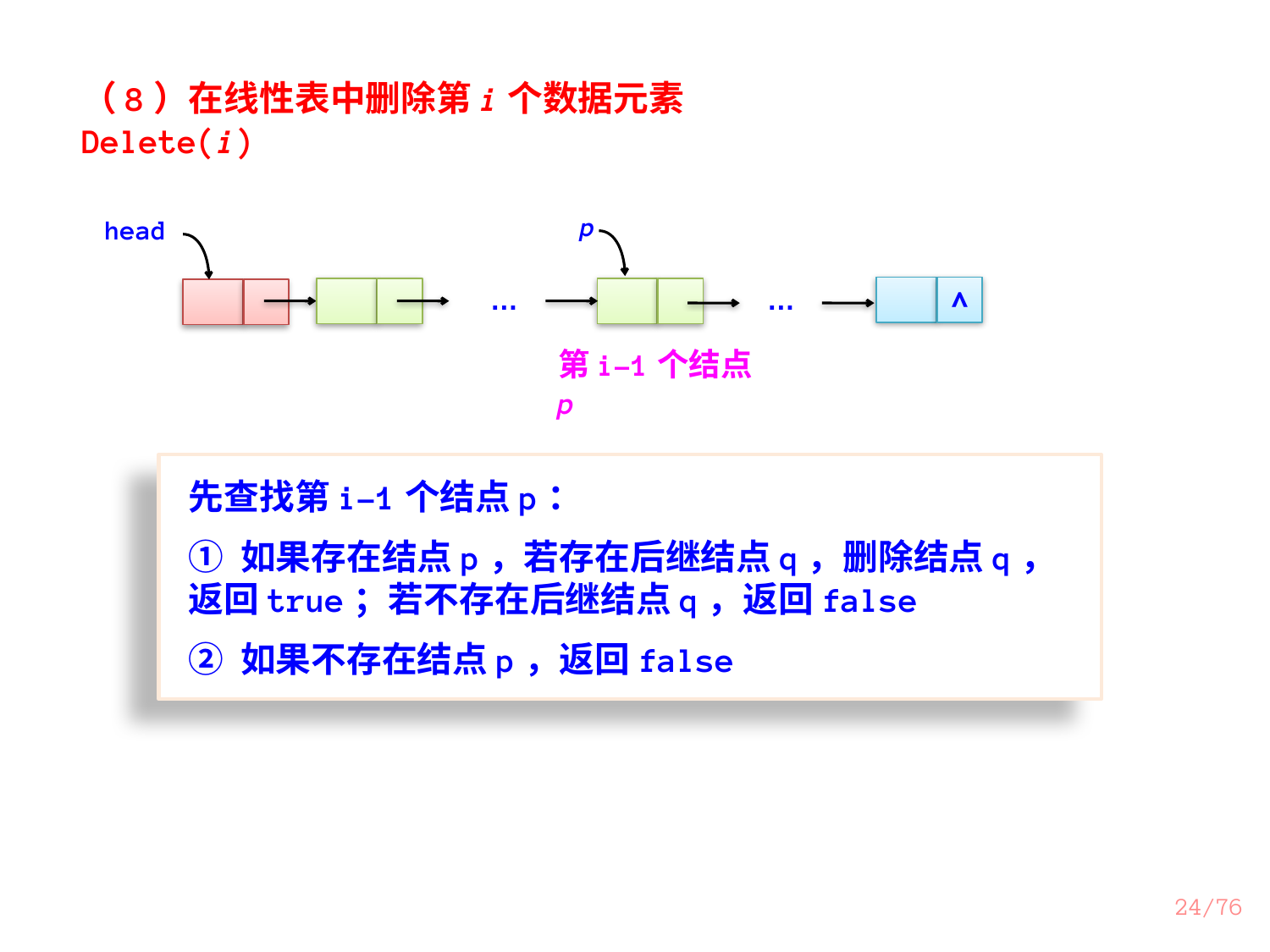

（8）在线性表中删除第i个数据元素Delete(i)
p

第i-1个结点p
head

∧

…
…

先查找第i-1个结点p：
① 如果存在结点p，若存在后继结点q，删除结点q，返回true；若不存在后继结点q，返回false
② 如果不存在结点p，返回false
24/76